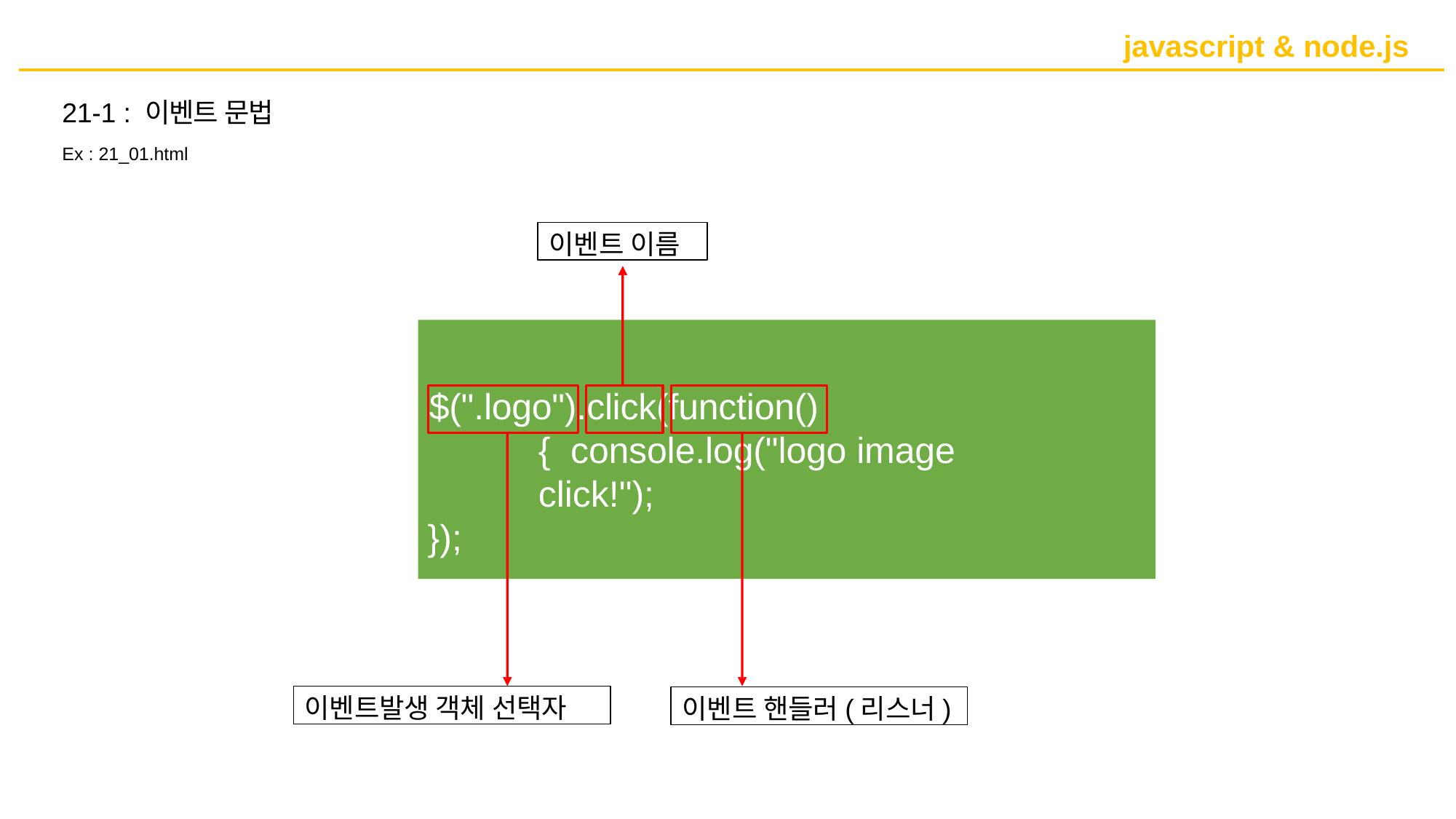

javascript & node.js

21-1 : 이벤트 문법
Ex : 21_01.html
이벤트 이름

$(".logo").click(function(){  console.log("logo image click!");
});

이벤트발생 객체 선택자
이벤트 핸들러(리스너)